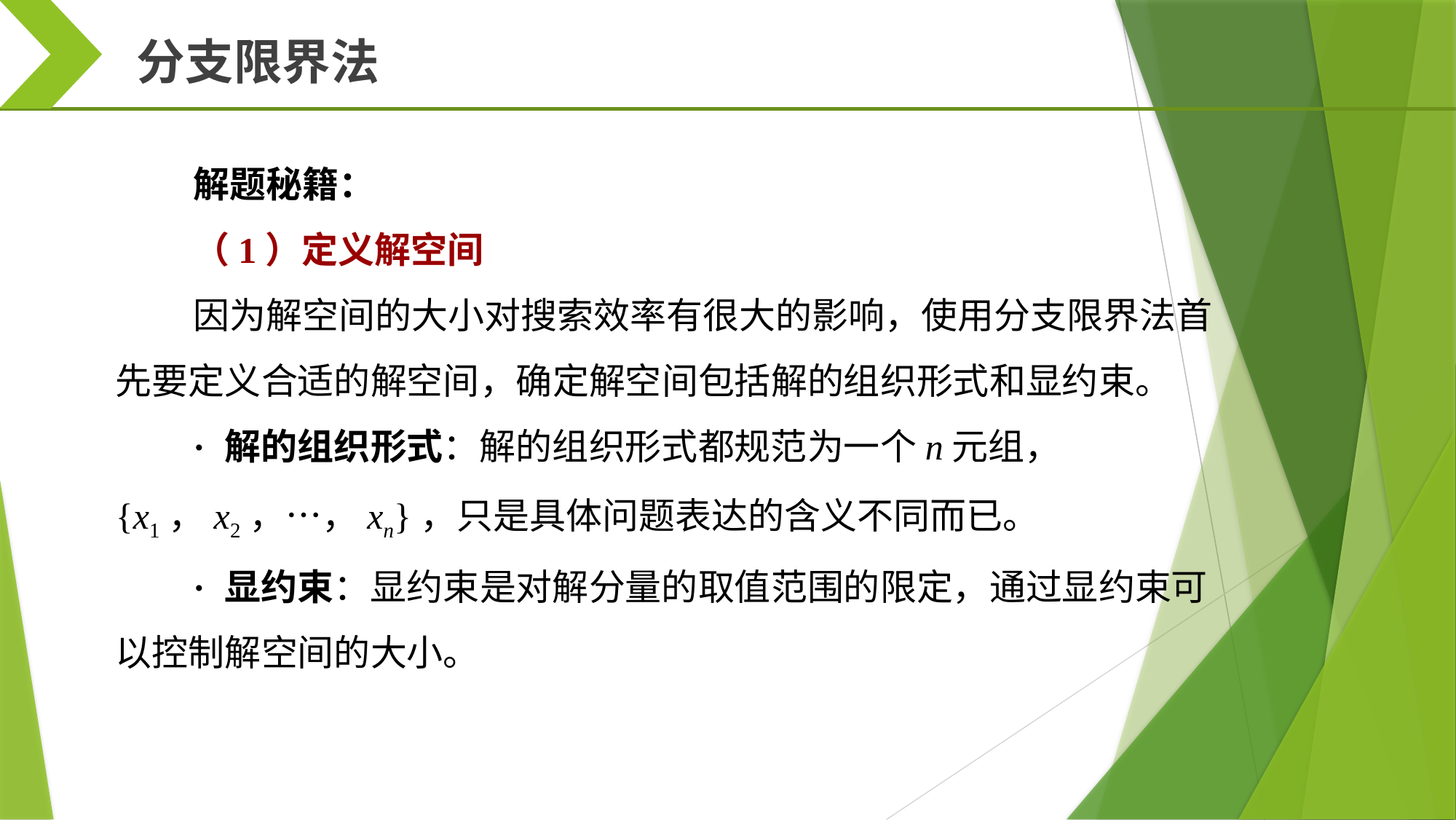

分支限界法
解题秘籍：
（1）定义解空间
因为解空间的大小对搜索效率有很大的影响，使用分支限界法首先要定义合适的解空间，确定解空间包括解的组织形式和显约束。
·	解的组织形式：解的组织形式都规范为一个n元组，{x1，x2，…，xn}，只是具体问题表达的含义不同而已。
·	显约束：显约束是对解分量的取值范围的限定，通过显约束可以控制解空间的大小。